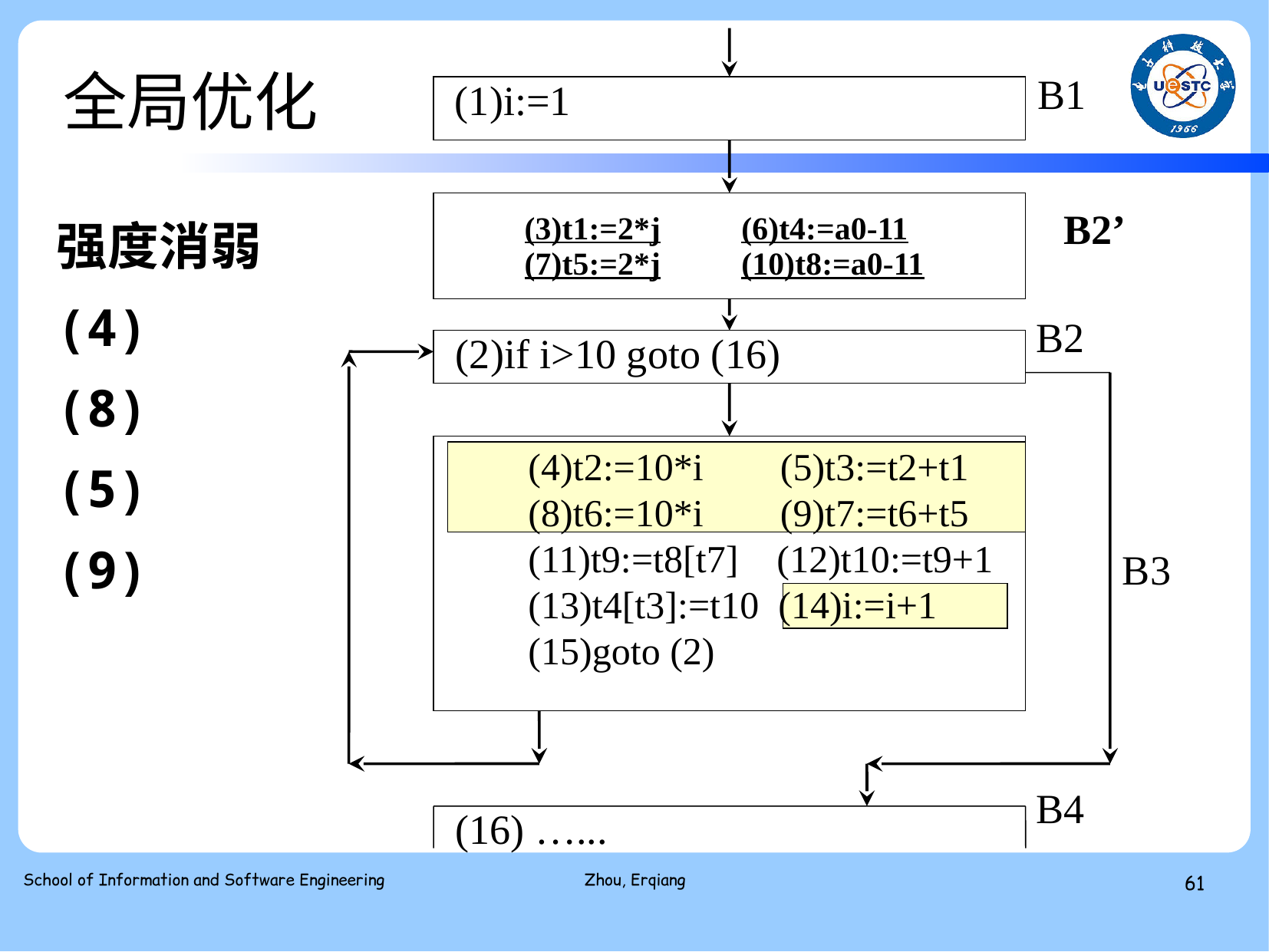

# 全局优化

B1
(1)i:=1

B2’
(3)t1:=2*j          (6)t4:=a0-11
(7)t5:=2*j          (10)t8:=a0-11
强度消弱
(4)
(8)
(5)
(9)

B2
(2)if i>10 goto (16)

(4)t2:=10*i        (5)t3:=t2+t1
(8)t6:=10*i        (9)t7:=t6+t5
(11)t9:=t8[t7]    (12)t10:=t9+1
(13)t4[t3]:=t10  (14)i:=i+1
(15)goto (2)

B3

B4
(16) …...

 School of Information and Software Engineering
Zhou, Erqiang
61